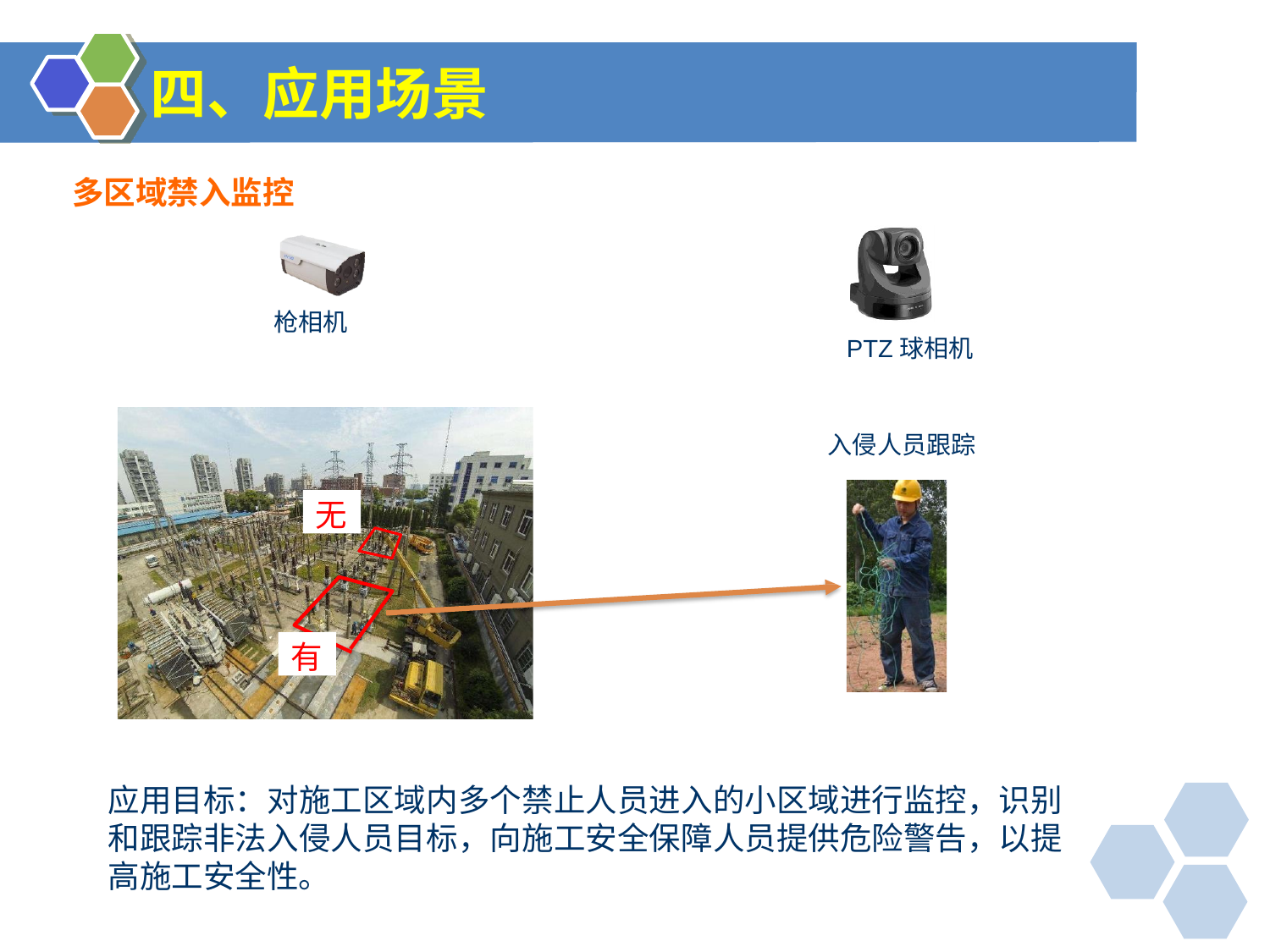

# 四、应用场景
多区域禁入监控

枪相机
PTZ球相机

入侵人员跟踪

无

有
应用目标：对施工区域内多个禁止人员进入的小区域进行监控，识别 和跟踪非法入侵人员目标，向施工安全保障人员提供危险警告，以提 高施工安全性。